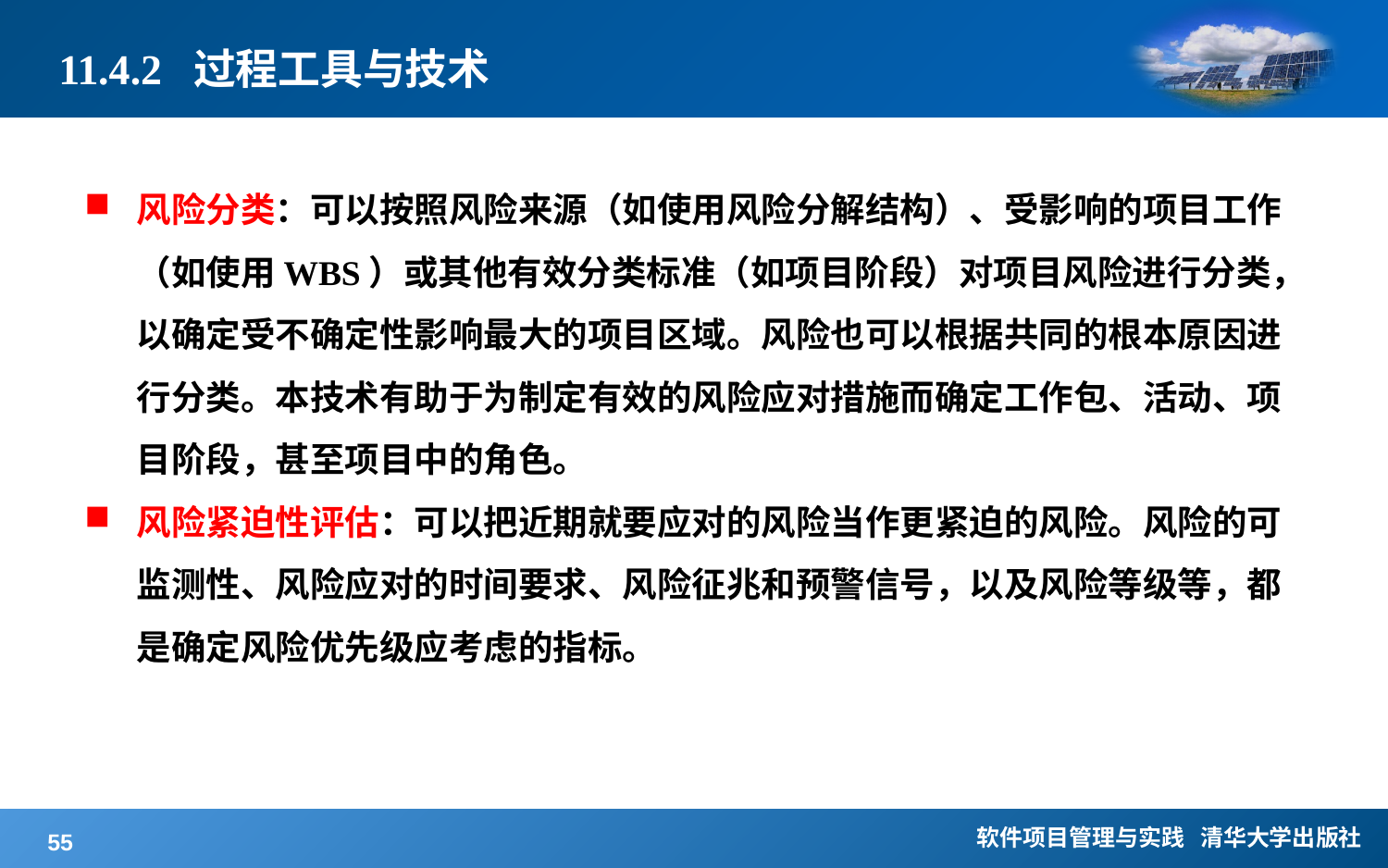

# 11.4.2  过程工具与技术
风险分类：可以按照风险来源（如使用风险分解结构）、受影响的项目工作（如使用WBS）或其他有效分类标准（如项目阶段）对项目风险进行分类，以确定受不确定性影响最大的项目区域。风险也可以根据共同的根本原因进行分类。本技术有助于为制定有效的风险应对措施而确定工作包、活动、项目阶段，甚至项目中的角色。
风险紧迫性评估：可以把近期就要应对的风险当作更紧迫的风险。风险的可监测性、风险应对的时间要求、风险征兆和预警信号，以及风险等级等，都是确定风险优先级应考虑的指标。